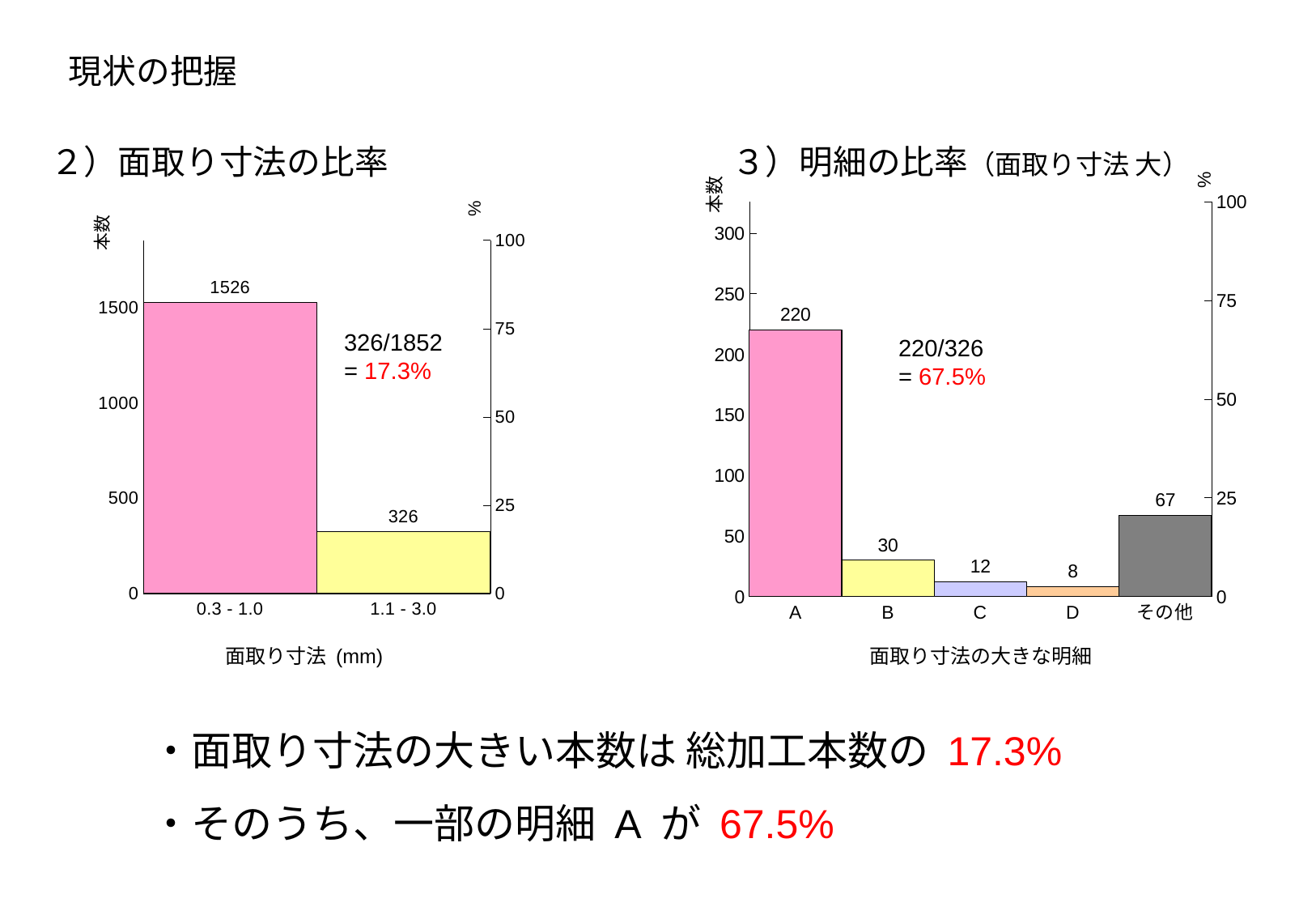

現状の把握
２）面取り寸法の比率
３）明細の比率（面取り寸法 大）

### Chart

| Category |  |  |
|---|---|---|
| A | 220.0 | 69.0 |
| B | 30.0 | 9.2 |
| C | 12.0 | 3.6 |
| D | 8.0 | 2.2 |
| その他 | 67.0 | 16.0 |

### Chart

| Category |  |  |
|---|---|---|
| 0.3 - 1.0 | 1526.0 | 82.7 |
| 1.1 - 3.0 | 326.0 | 17.3 |
326/1852
= 17.3%
220/326
= 67.5%
面取り寸法 (mm)
面取り寸法の大きな明細
・面取り寸法の大きい本数は 総加工本数の 17.3%
・そのうち、一部の明細 A が 67.5%